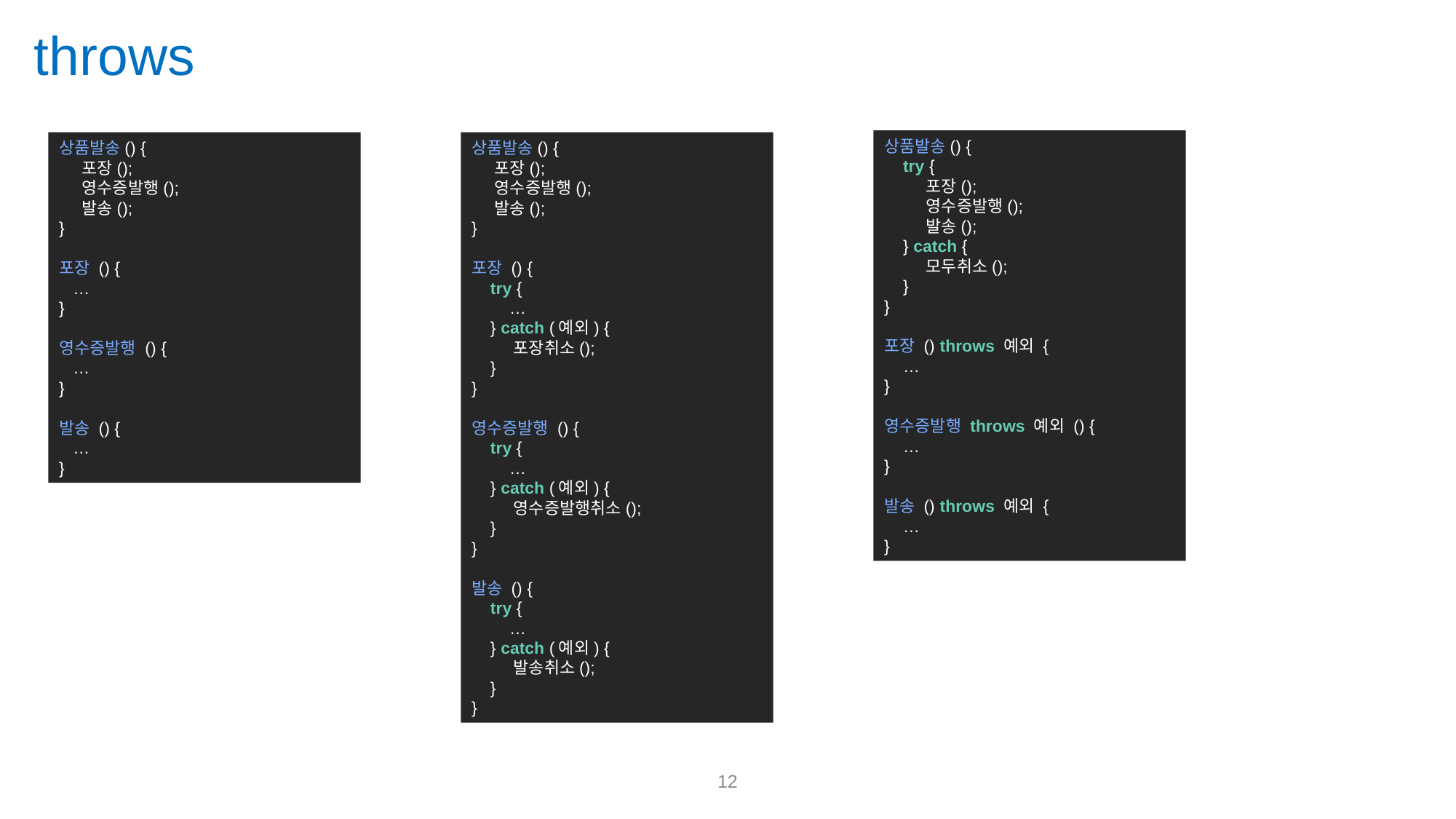

throws
상품발송() {
    try {
        포장();
        영수증발행();
        발송();
    } catch {
        모두취소();
    }
}

포장 () throws 예외 {
    …
}

영수증발행 throws 예외 () {
    …
}

발송 () throws 예외 {
    …
}
상품발송() {
    포장();
    영수증발행();
    발송();
}

포장 () {
   …
}

영수증발행 () {
   …
}

발송 () {
   …
}
상품발송() {
    포장();
    영수증발행();
    발송();
}

포장 () {
    try {
        …
    } catch (예외) {
        포장취소();
    }
}

영수증발행 () {
    try {
        …
    } catch (예외) {
        영수증발행취소();
    }
}

발송 () {
    try {
        …
    } catch (예외) {
        발송취소();
    }
}
12